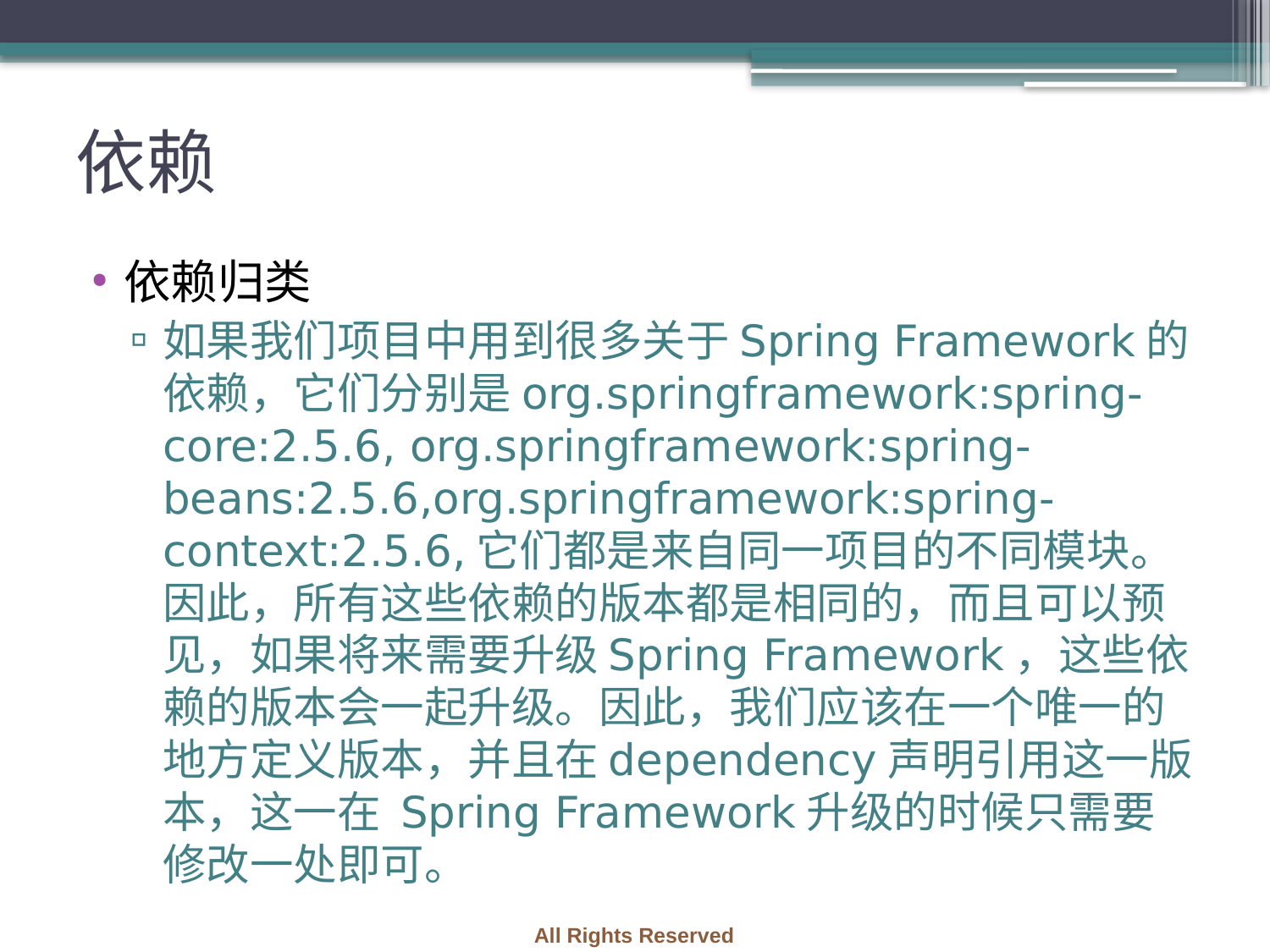

# 依赖
依赖归类
如果我们项目中用到很多关于Spring Framework的依赖，它们分别是org.springframework:spring-core:2.5.6, org.springframework:spring-beans:2.5.6,org.springframework:spring- context:2.5.6,它们都是来自同一项目的不同模块。因此，所有这些依赖的版本都是相同的，而且可以预见，如果将来需要升级Spring Framework，这些依赖的版本会一起升级。因此，我们应该在一个唯一的地方定义版本，并且在dependency声明引用这一版本，这一在 Spring Framework升级的时候只需要修改一处即可。